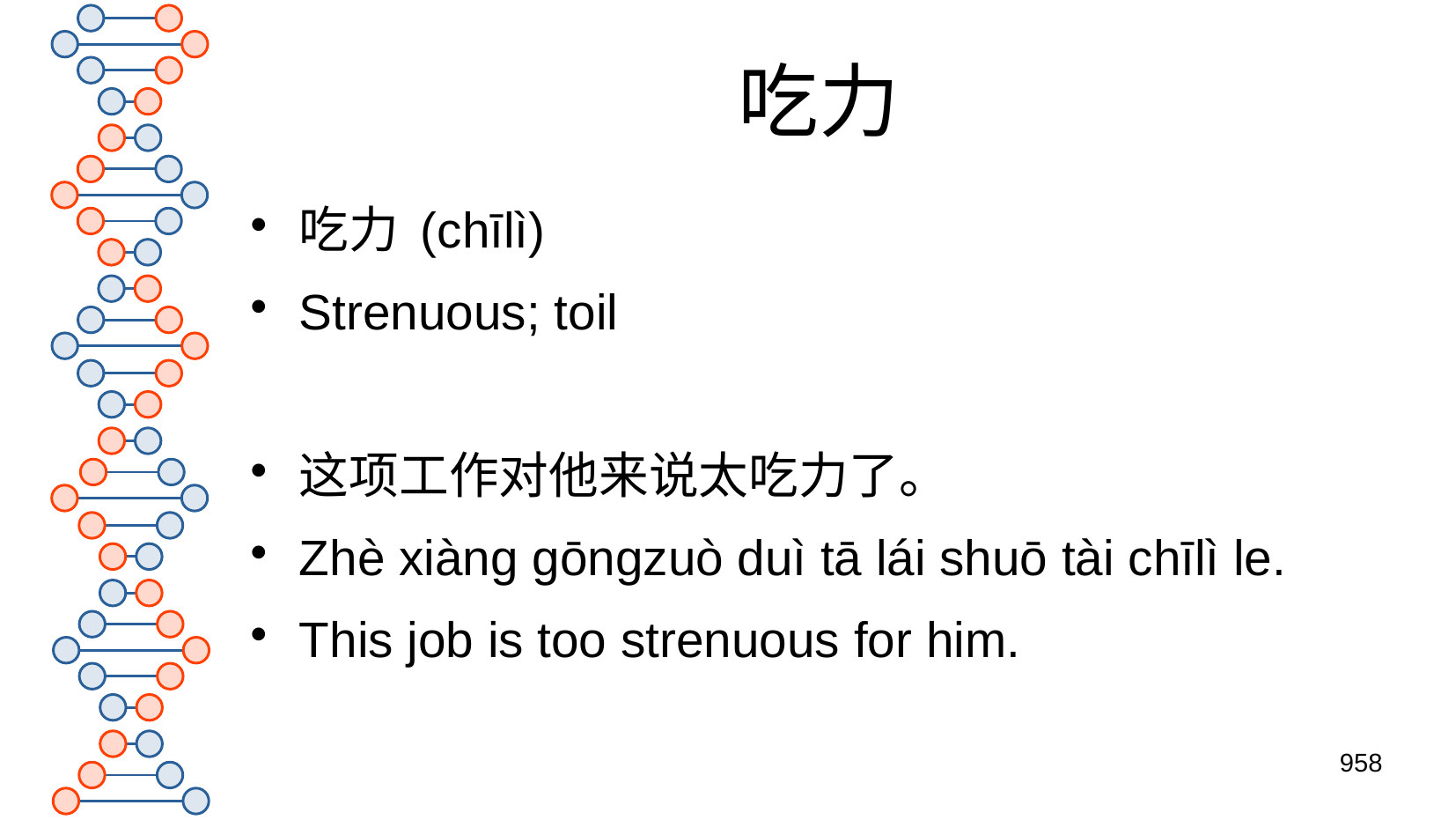

# 吃力
吃力 (chīlì)
Strenuous; toil

这项工作对他来说太吃力了。
Zhè xiàng gōngzuò duì tā lái shuō tài chīlì le.
This job is too strenuous for him.

958